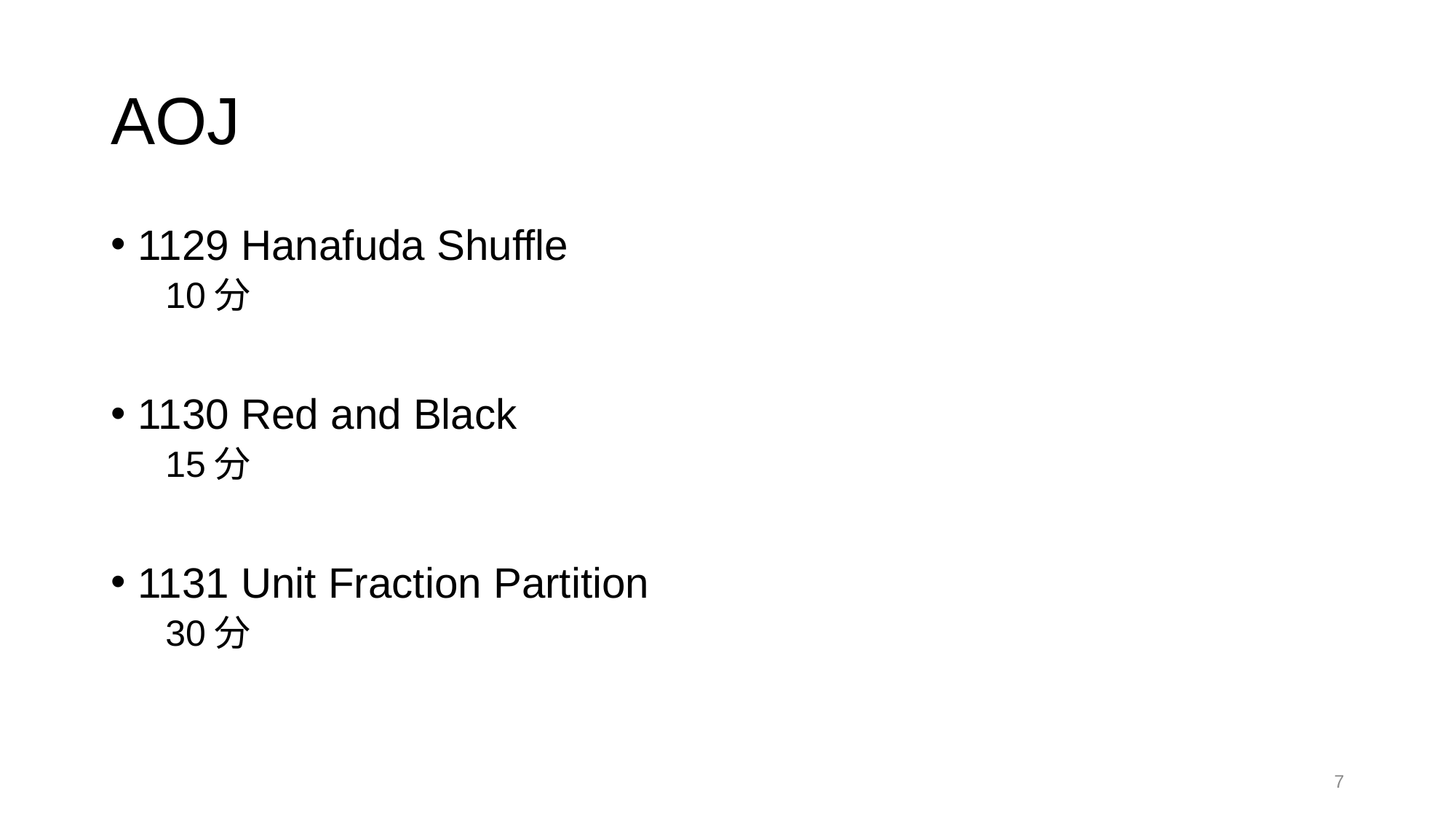

# AOJ
1129 Hanafuda Shuffle
10分

1130 Red and Black
15分

1131 Unit Fraction Partition
30分
7